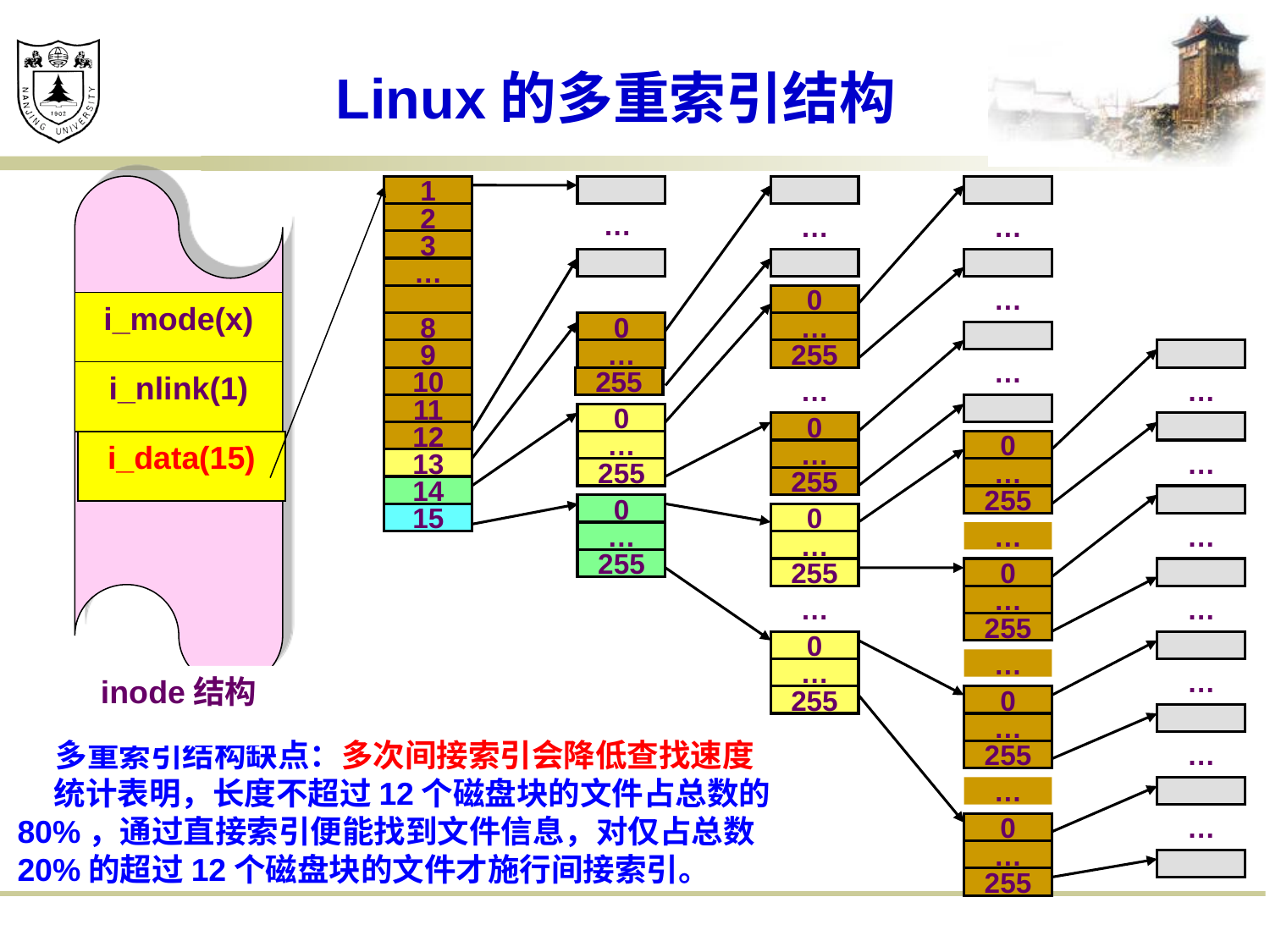

# Linux的多重索引结构

1

2
…
…
…
3

…

0
…

8
0
…

9
…
255

…
10
255
…
…
11

0

0

12

…
0
…
255
…
0
…
255
…
0
…
255
…
0
…
255
…
13

…
255
255
14

0

15

0

…
…
…
255
255

…
…
0

…
…
255

…

…

f_flag(r/w)

i_mode(x)

f_count(1)

i_nlink(1)

i_data(15)

inode结构
多重索引结构缺点：多次间接索引会降低查找速度
    统计表明，长度不超过12个磁盘块的文件占总数的80%，通过直接索引便能找到文件信息，对仅占总数20%的超过12个磁盘块的文件才施行间接索引。
51